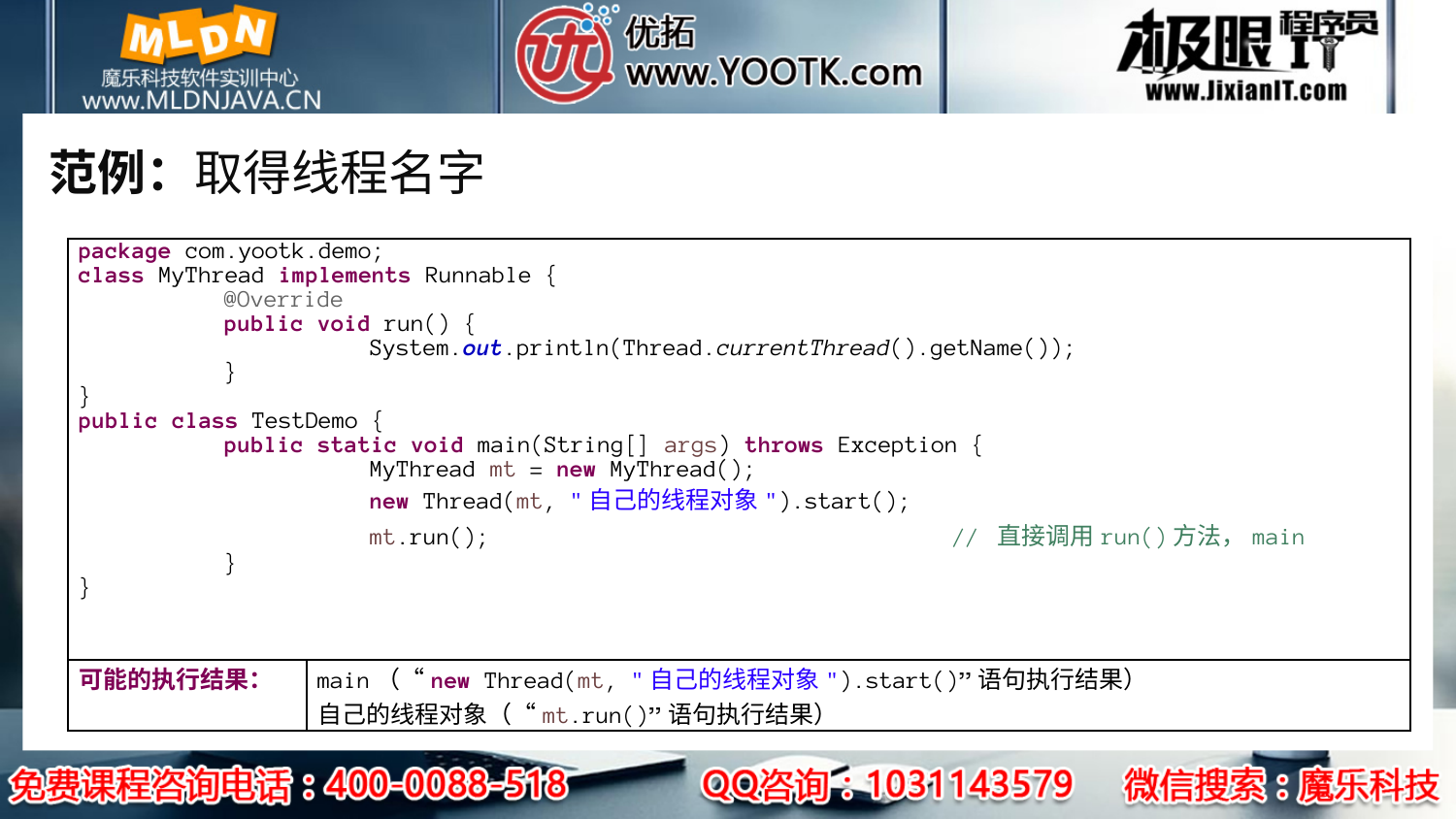

# 范例：取得线程名字
| package com.yootk.demo; class MyThread implements Runnable { @Override public void run() { System.out.println(Thread.currentThread().getName()); } } public class TestDemo { public static void main(String[] args) throws Exception { MyThread mt = new MyThread(); new Thread(mt, "自己的线程对象").start(); mt.run(); // 直接调用run()方法，main } } |  |
| --- | --- |
| 可能的执行结果： | main（“new Thread(mt, "自己的线程对象").start()”语句执行结果） 自己的线程对象（“mt.run()”语句执行结果） |